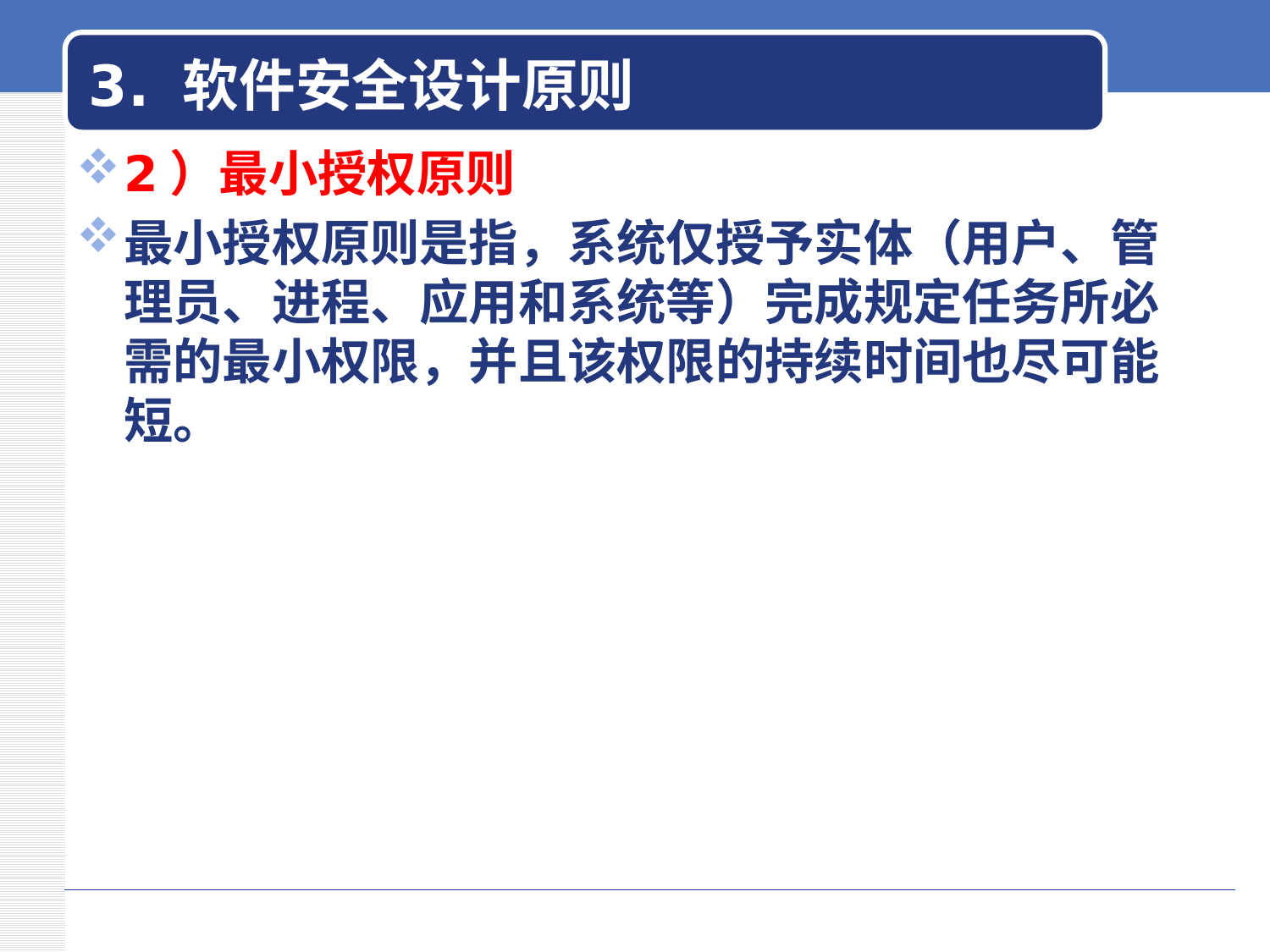

# 3. 软件安全设计原则
2）最小授权原则
最小授权原则是指，系统仅授予实体（用户、管理员、进程、应用和系统等）完成规定任务所必需的最小权限，并且该权限的持续时间也尽可能短。